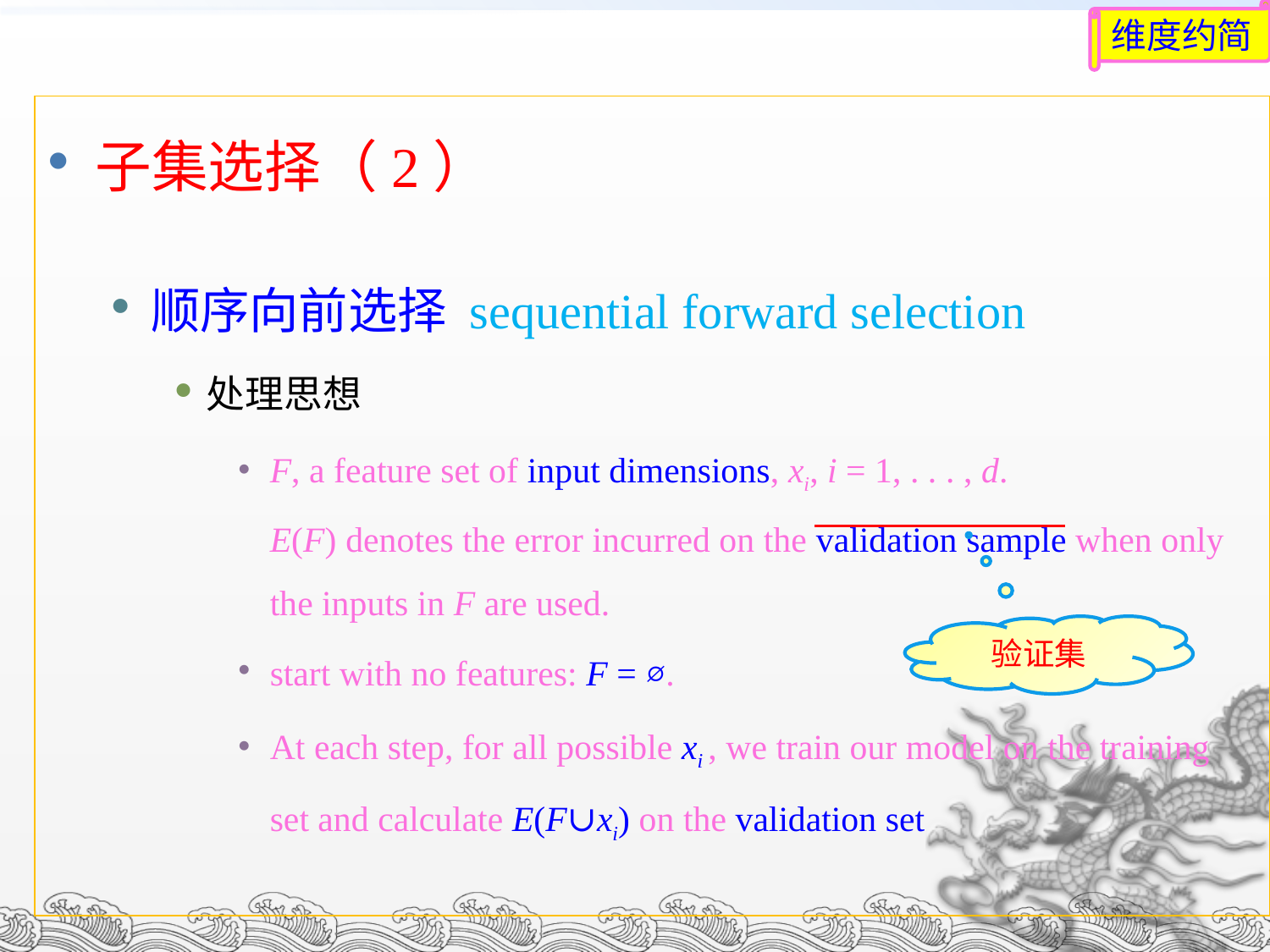

维度约简

子集选择（2）

顺序向前选择 sequential forward selection
处理思想
F, a feature set of input dimensions, xi, i = 1, . . . , d.
E(F) denotes the error incurred on the validation sample when only the inputs in F are used.
start with no features: F = ∅.
At each step, for all possible xi , we train our model on the training set and calculate E(F∪xi) on the validation set
验证集